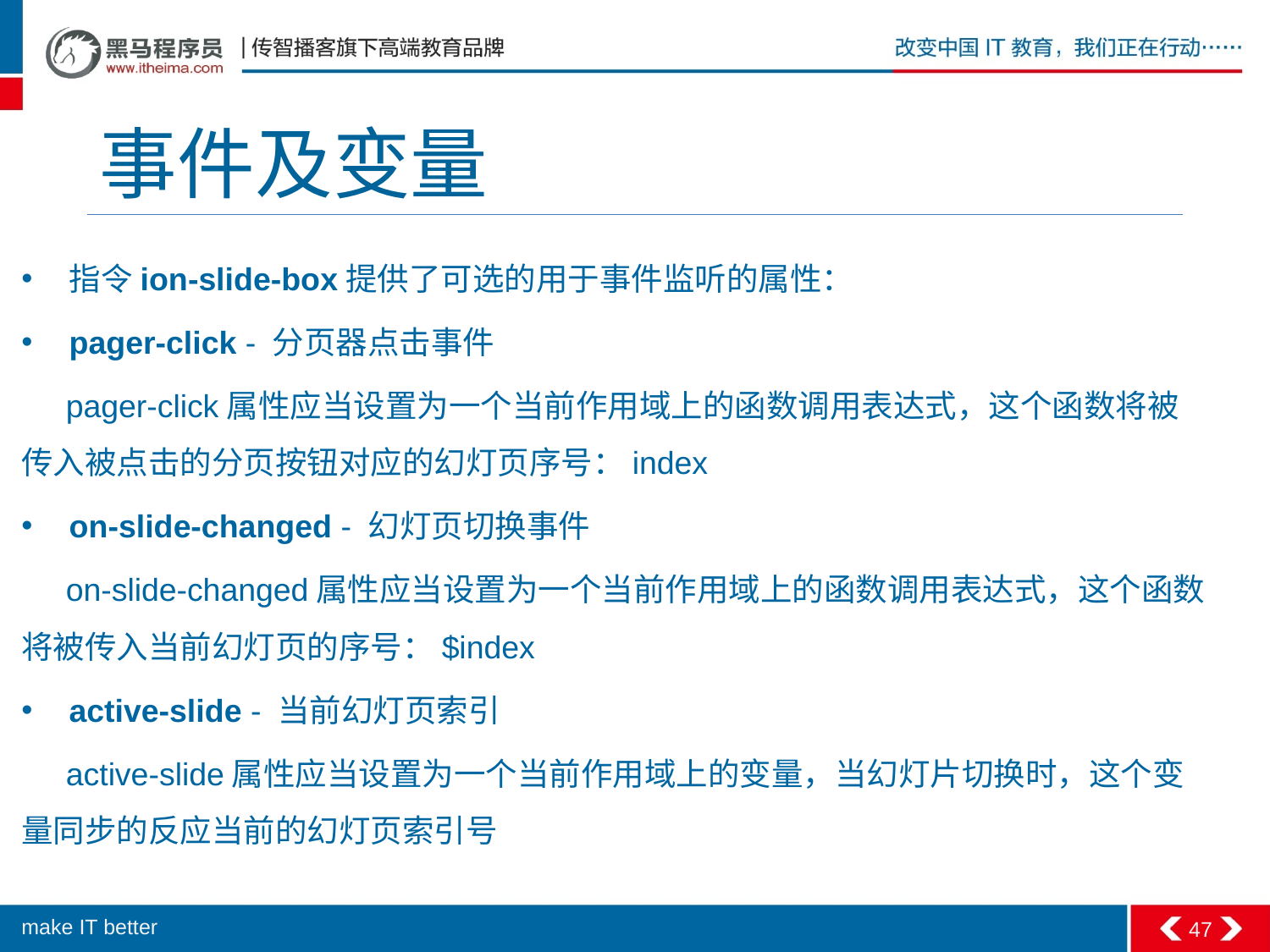

# 事件及变量
指令ion-slide-box提供了可选的用于事件监听的属性：
pager-click - 分页器点击事件
     pager-click属性应当设置为一个当前作用域上的函数调用表达式，这个函数将被 传入被点击的分页按钮对应的幻灯页序号：index
on-slide-changed - 幻灯页切换事件
     on-slide-changed属性应当设置为一个当前作用域上的函数调用表达式，这个函数 将被传入当前幻灯页的序号：$index
active-slide - 当前幻灯页索引
     active-slide属性应当设置为一个当前作用域上的变量，当幻灯片切换时，这个变 量同步的反应当前的幻灯页索引号

47

make IT better